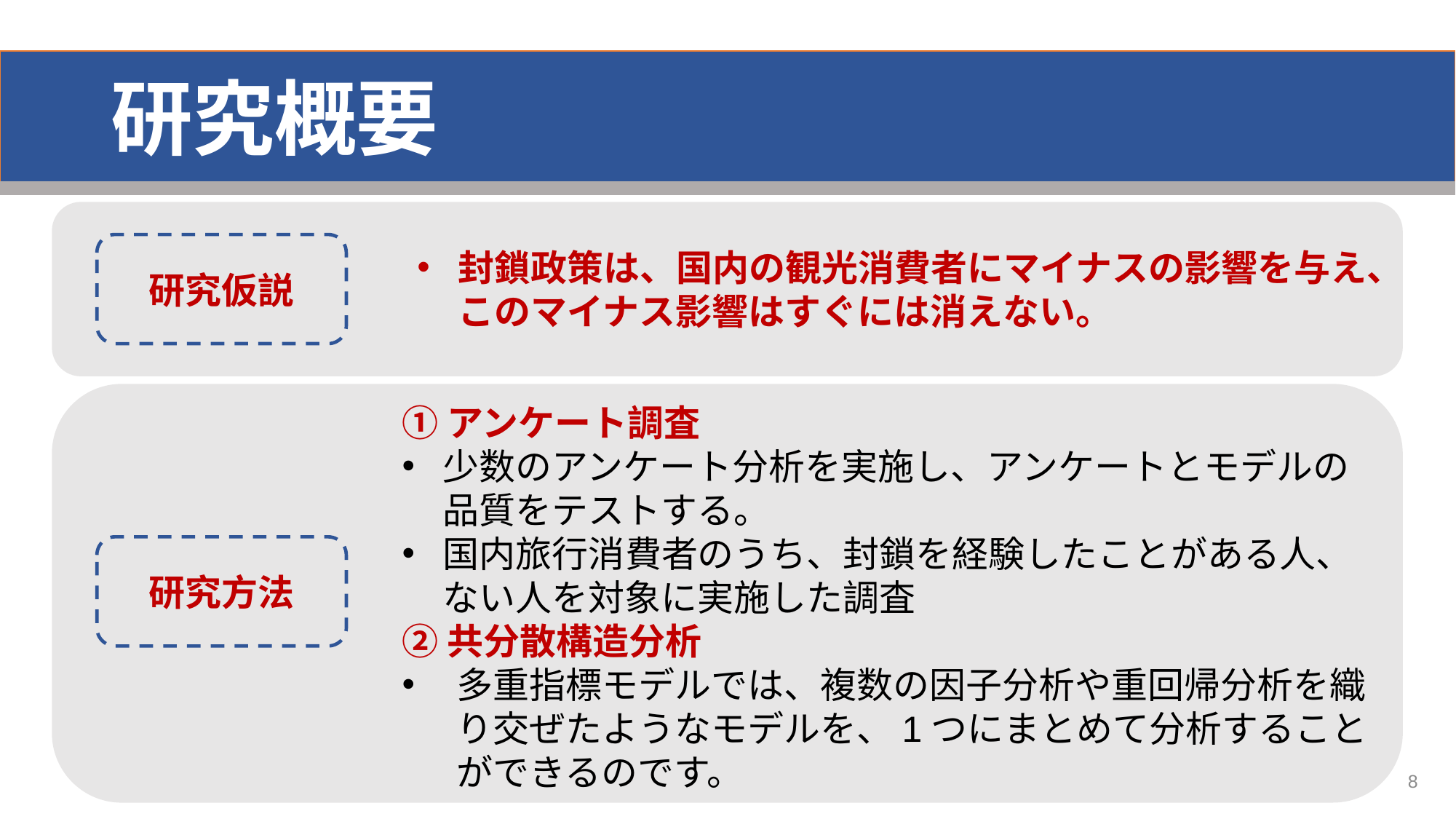

# 研究概要

研究仮説
封鎖政策は、国内の観光消費者にマイナスの影響を与え、このマイナス影響はすぐには消えない。

①アンケート調査
少数のアンケート分析を実施し、アンケートとモデルの品質をテストする。
国内旅行消費者のうち、封鎖を経験したことがある人、ない人を対象に実施した調査
②共分散構造分析
多重指標モデルでは、複数の因子分析や重回帰分析を織り交ぜたようなモデルを、1つにまとめて分析することができるのです。
研究方法
8